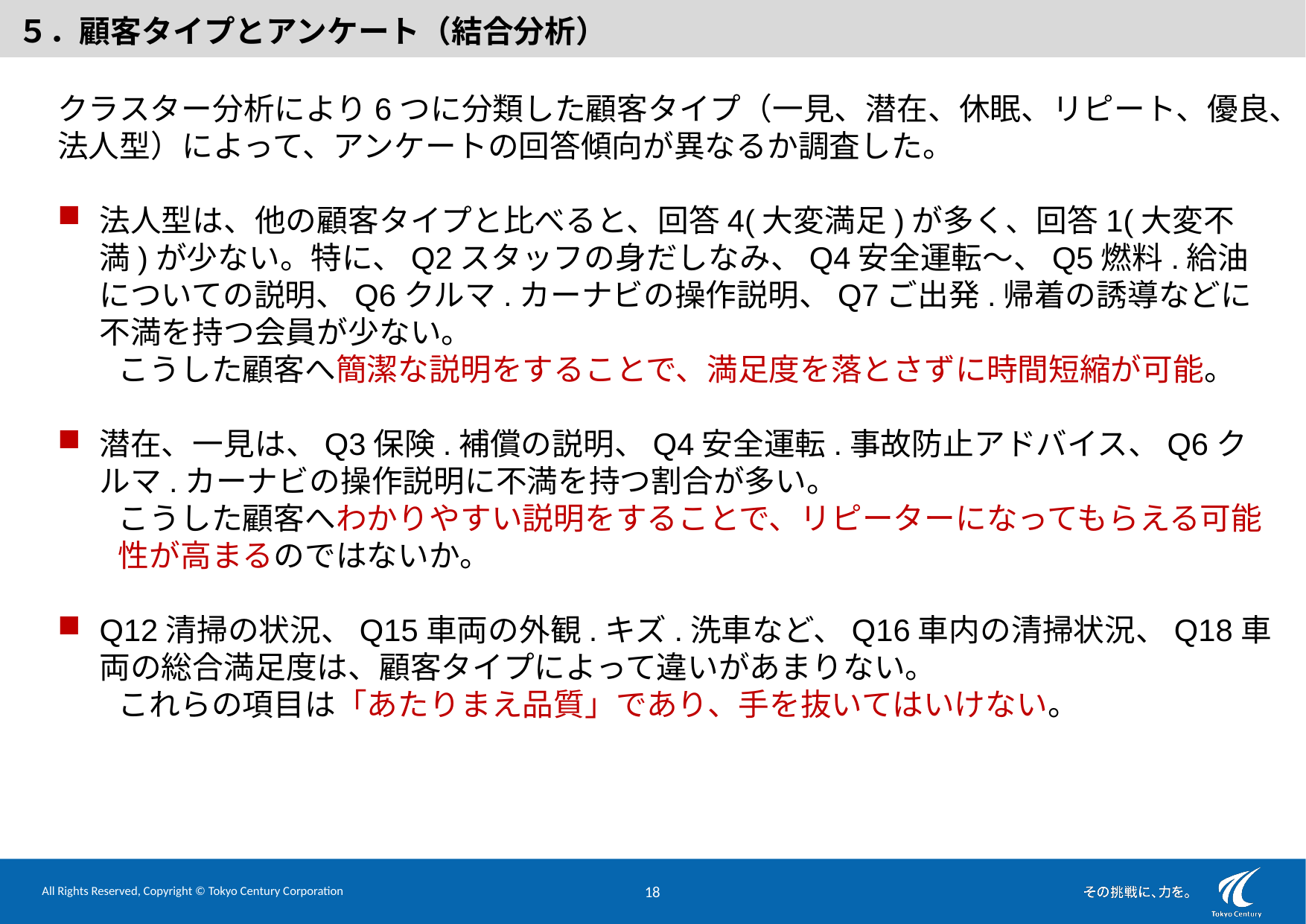

５．顧客タイプとアンケート（結合分析）
クラスター分析により6つに分類した顧客タイプ（一見、潜在、休眠、リピート、優良、法人型）によって、アンケートの回答傾向が異なるか調査した。

法人型は、他の顧客タイプと比べると、回答4(大変満足)が多く、回答1(大変不満)が少ない。特に、Q2スタッフの身だしなみ、Q4安全運転～、Q5燃料.給油についての説明、Q6クルマ.カーナビの操作説明、Q7ご出発.帰着の誘導などに不満を持つ会員が少ない。
こうした顧客へ簡潔な説明をすることで、満足度を落とさずに時間短縮が可能。

潜在、一見は、Q3保険.補償の説明、Q4安全運転.事故防止アドバイス、Q6クルマ.カーナビの操作説明に不満を持つ割合が多い。
こうした顧客へわかりやすい説明をすることで、リピーターになってもらえる可能性が高まるのではないか。

Q12清掃の状況、Q15車両の外観.キズ.洗車など、Q16車内の清掃状況、Q18車両の総合満足度は、顧客タイプによって違いがあまりない。
これらの項目は「あたりまえ品質」であり、手を抜いてはいけない。